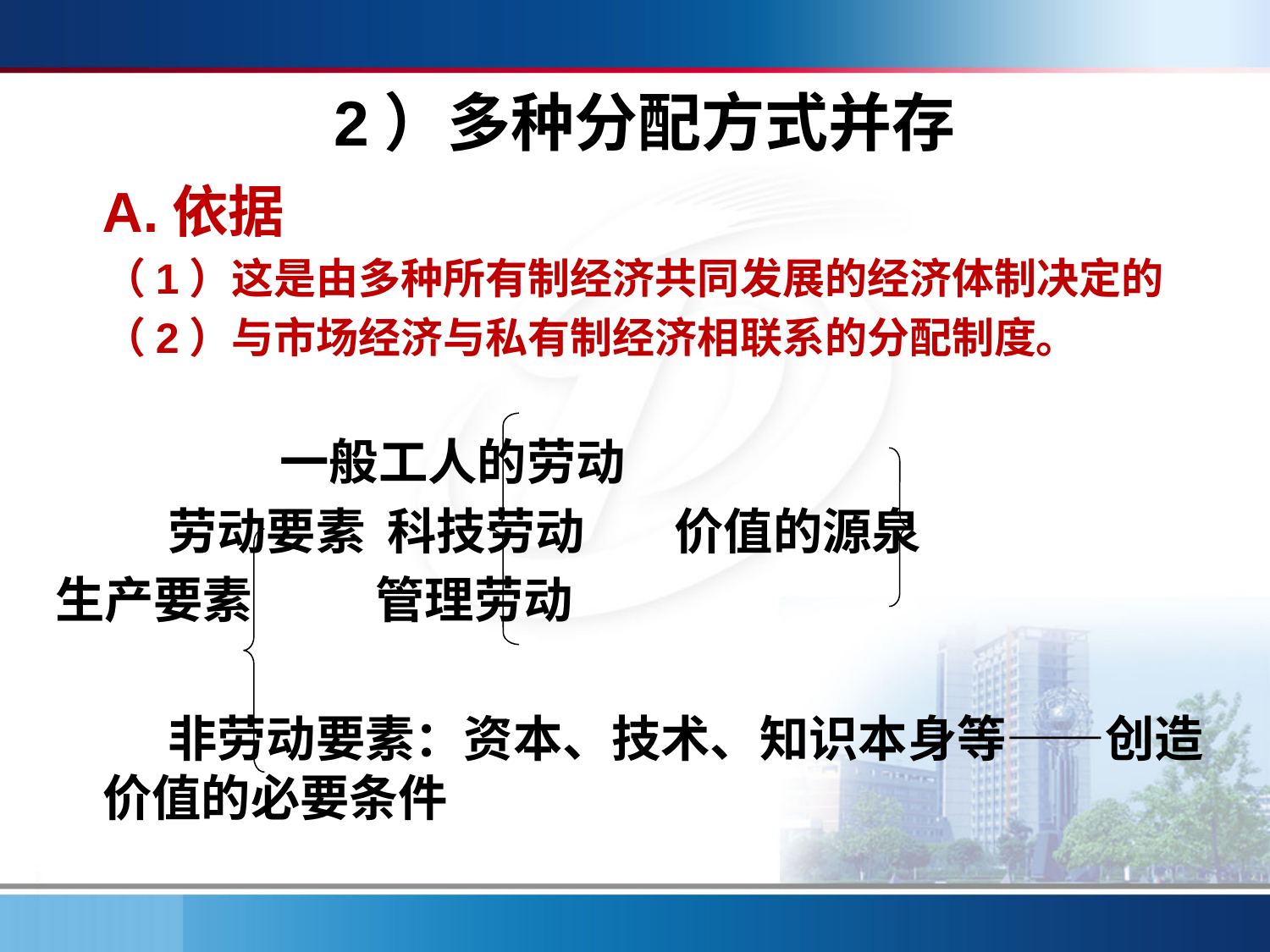

# 2）多种分配方式并存
   A.依据
    （1）这是由多种所有制经济共同发展的经济体制决定的
    （2）与市场经济与私有制经济相联系的分配制度。

                   一般工人的劳动
         劳动要素  科技劳动        价值的源泉
生产要素           管理劳动

         非劳动要素：资本、技术、知识本身等——创造价值的必要条件